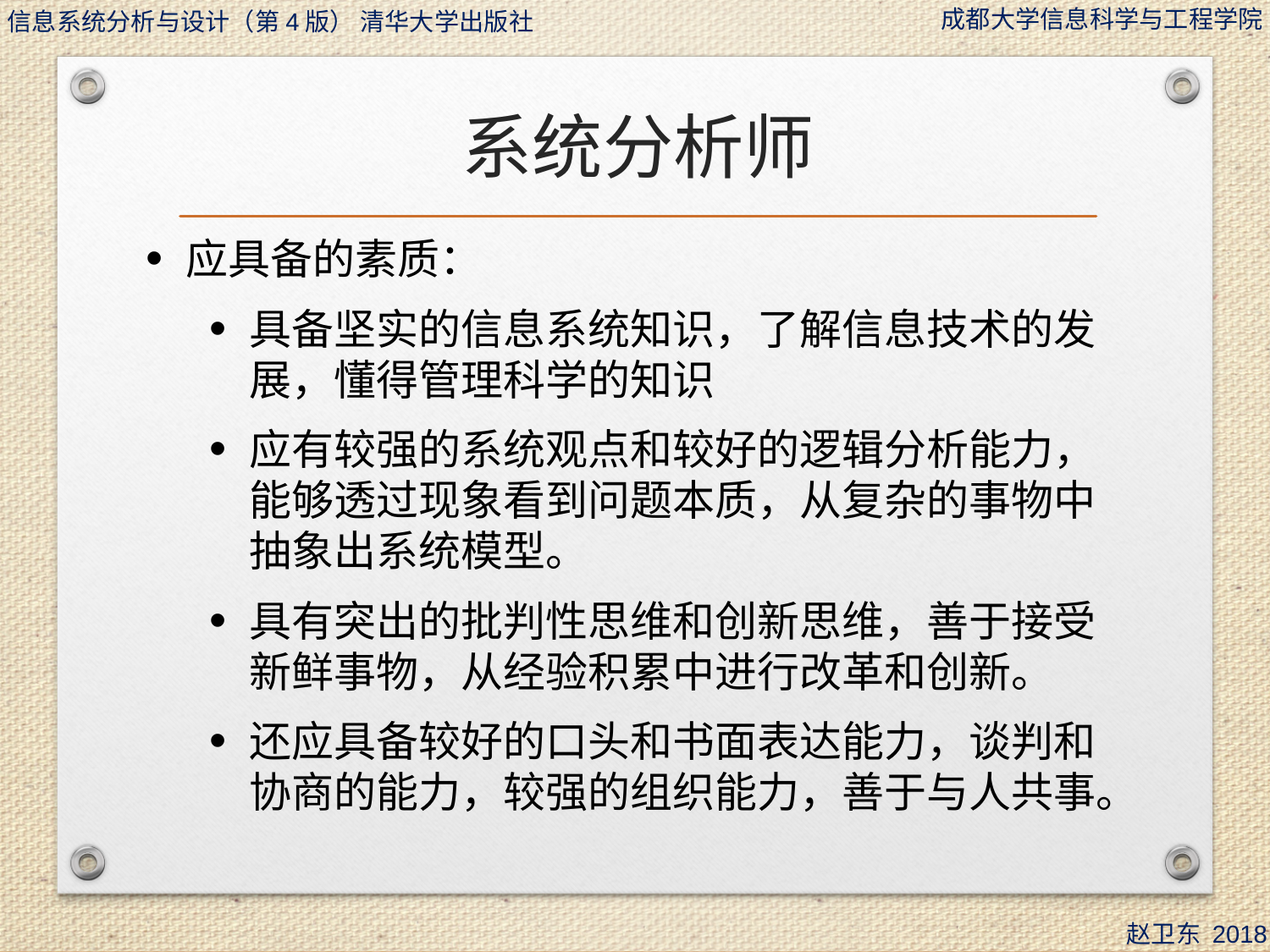

# 系统分析师
应具备的素质：
具备坚实的信息系统知识，了解信息技术的发展，懂得管理科学的知识
应有较强的系统观点和较好的逻辑分析能力，能够透过现象看到问题本质，从复杂的事物中抽象出系统模型。
具有突出的批判性思维和创新思维，善于接受新鲜事物，从经验积累中进行改革和创新。
还应具备较好的口头和书面表达能力，谈判和协商的能力，较强的组织能力，善于与人共事。